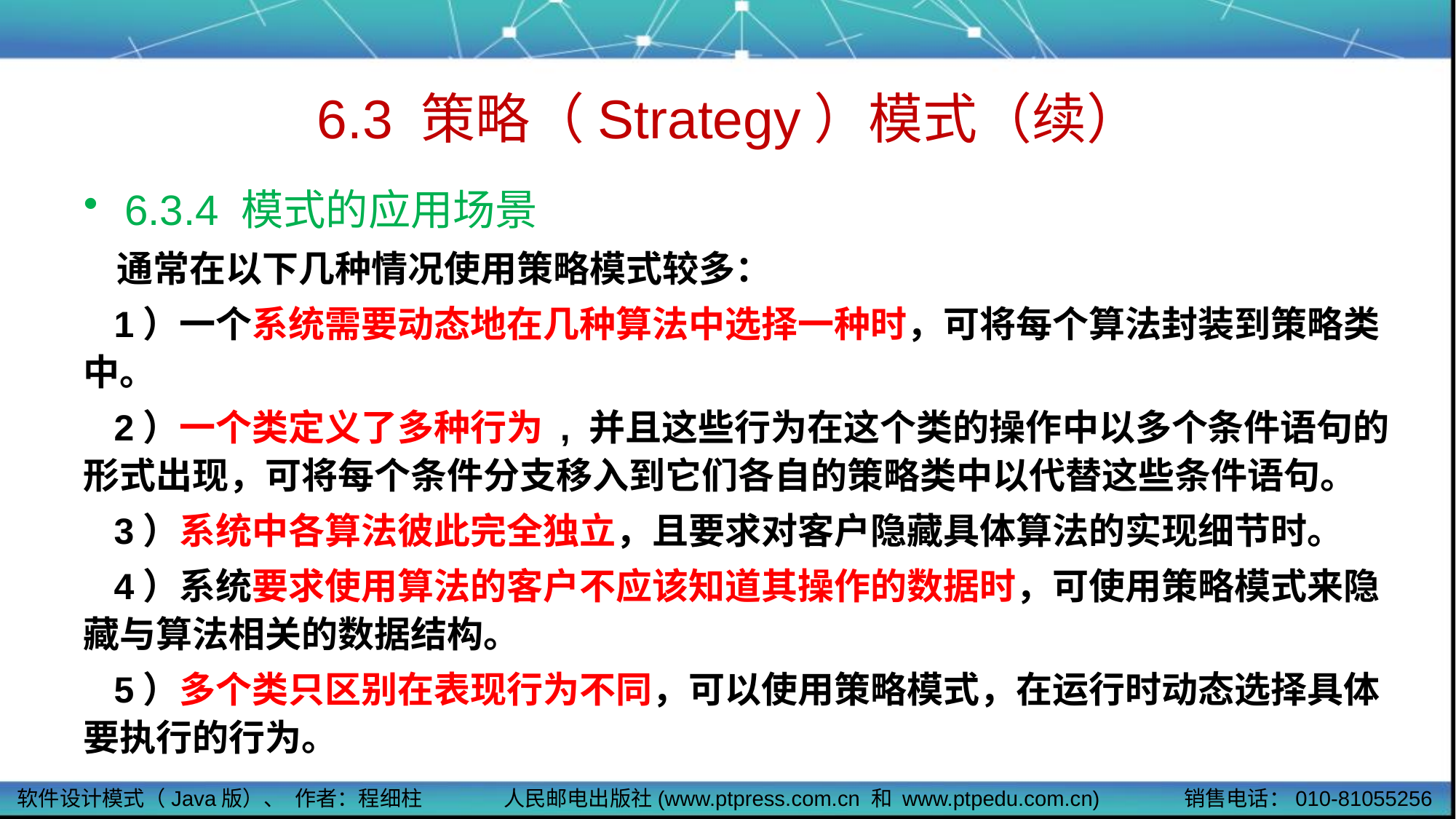

# 6.3 策略（Strategy）模式（续）
6.3.4 模式的应用场景
   通常在以下几种情况使用策略模式较多：
   1）一个系统需要动态地在几种算法中选择一种时，可将每个算法封装到策略类中。
   2）一个类定义了多种行为 , 并且这些行为在这个类的操作中以多个条件语句的形式出现，可将每个条件分支移入到它们各自的策略类中以代替这些条件语句。
   3）系统中各算法彼此完全独立，且要求对客户隐藏具体算法的实现细节时。
   4）系统要求使用算法的客户不应该知道其操作的数据时，可使用策略模式来隐藏与算法相关的数据结构。
   5）多个类只区别在表现行为不同，可以使用策略模式，在运行时动态选择具体要执行的行为。
软件设计模式（Java版）、  作者：程细柱
人民邮电出版社(www.ptpress.com.cn 和 www.ptpedu.com.cn)
销售电话：010-81055256